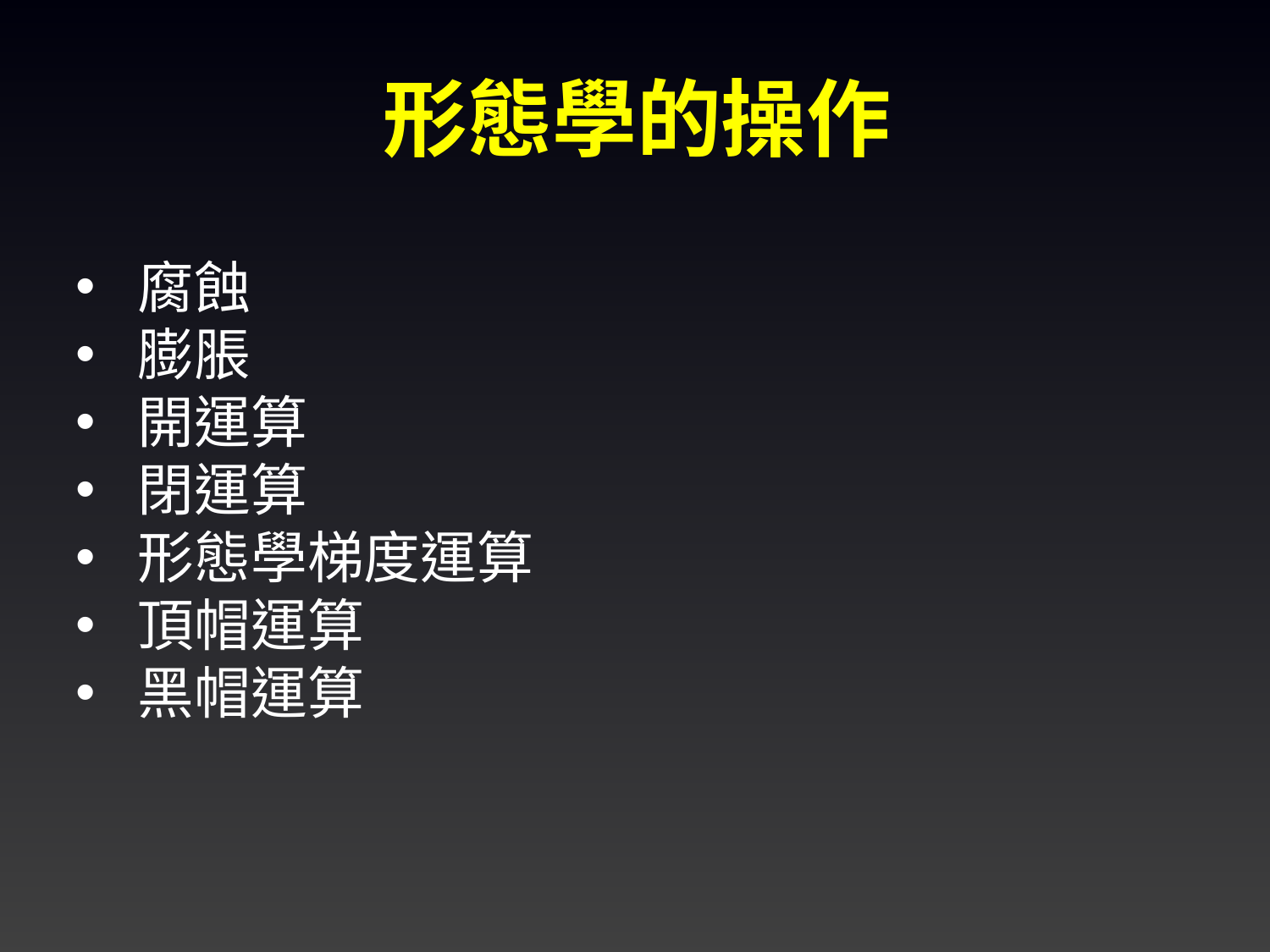

形態學的操作
腐蝕
膨脹
開運算
閉運算
形態學梯度運算
頂帽運算
黑帽運算